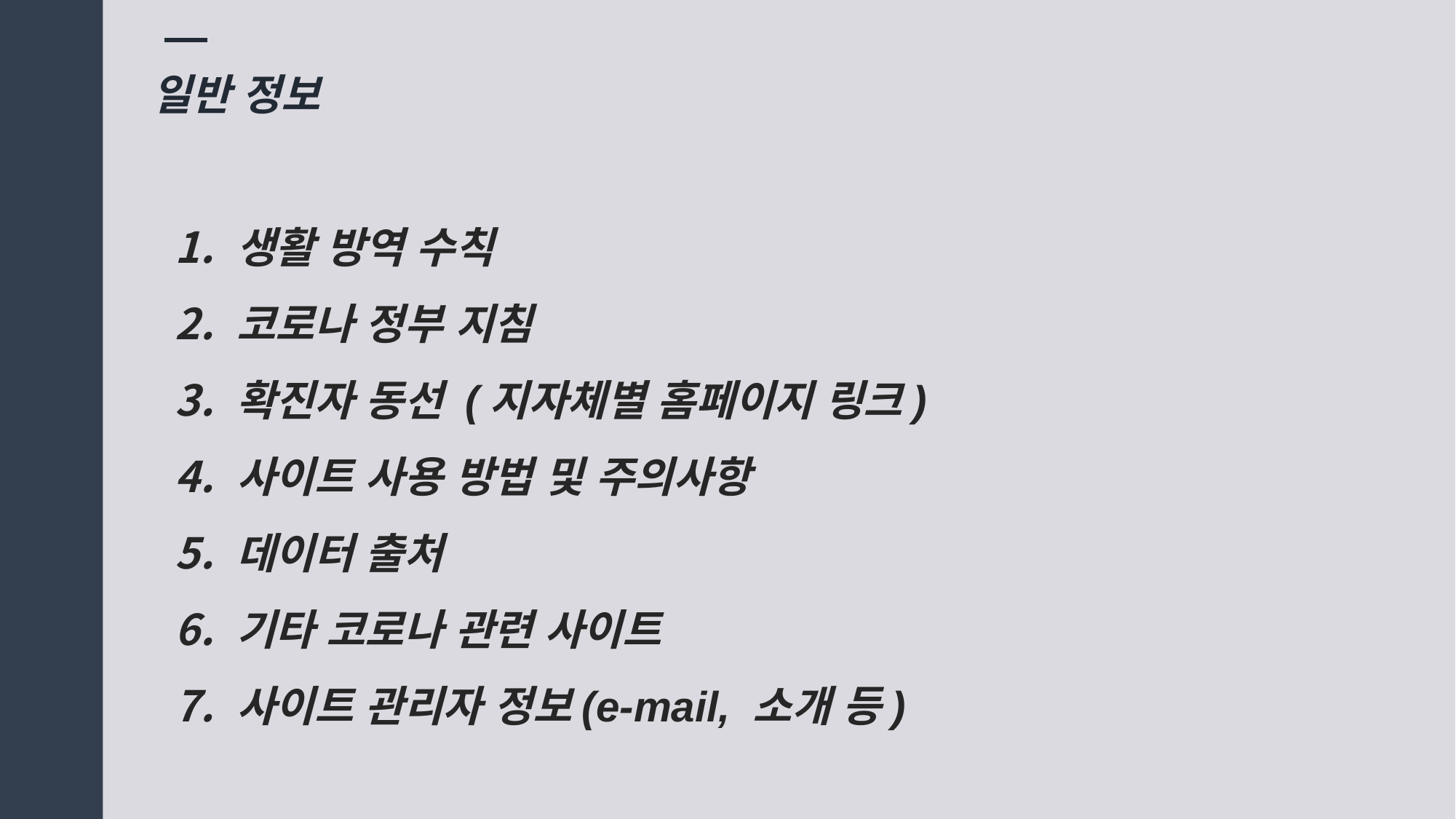

일반 정보
생활 방역 수칙
코로나 정부 지침
확진자 동선 (지자체별 홈페이지 링크)
사이트 사용 방법 및 주의사항
데이터 출처
기타 코로나 관련 사이트
사이트 관리자 정보(e-mail, 소개 등)